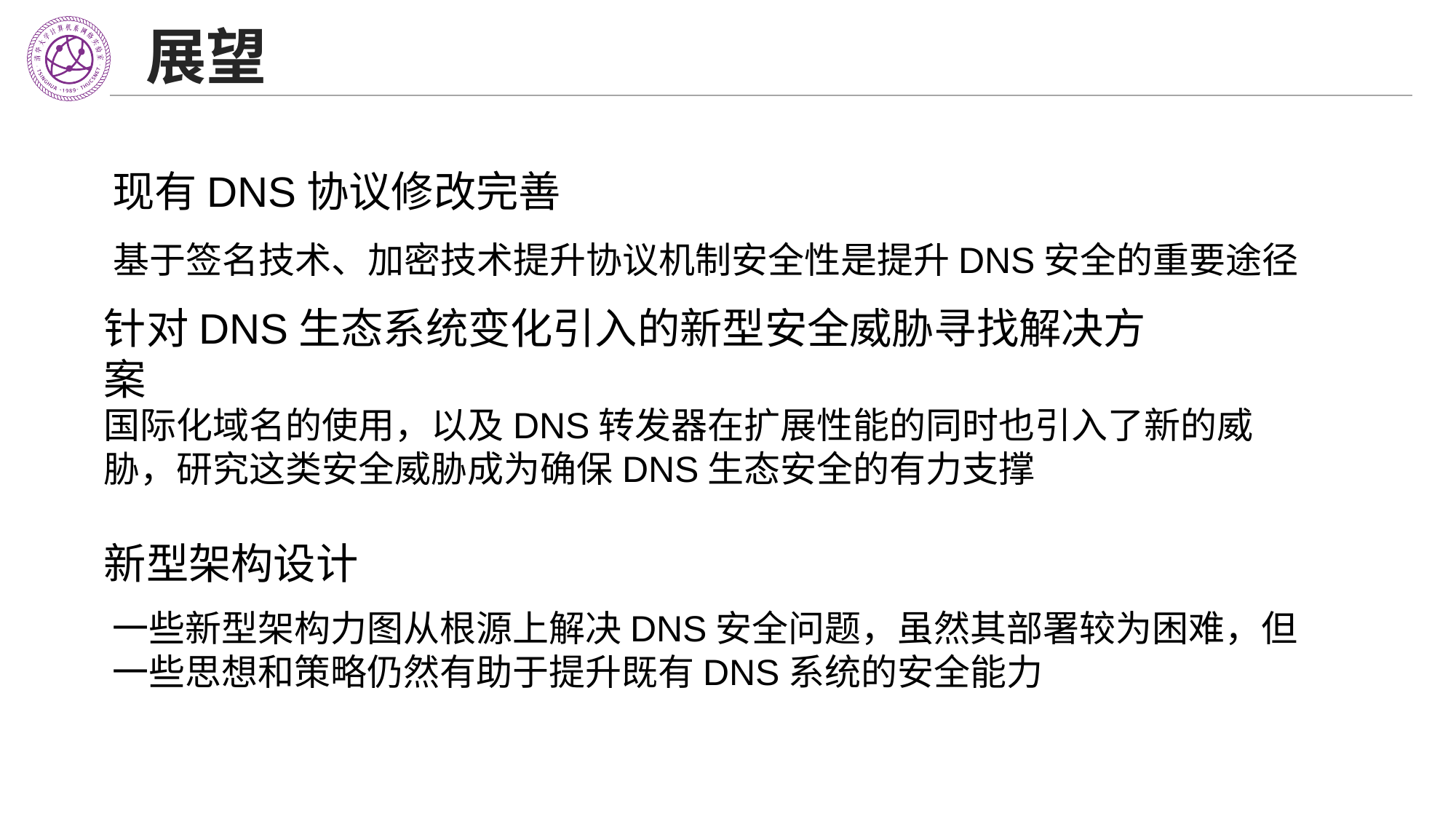

# 展望

现有DNS协议修改完善

基于签名技术、加密技术提升协议机制安全性是提升DNS安全的重要途径

针对DNS生态系统变化引入的新型安全威胁寻找解决方案
国际化域名的使用，以及DNS转发器在扩展性能的同时也引入了新的威胁，研究这类安全威胁成为确保DNS生态安全的有力支撑
新型架构设计
一些新型架构力图从根源上解决DNS安全问题，虽然其部署较为困难，但一些思想和策略仍然有助于提升既有DNS系统的安全能力